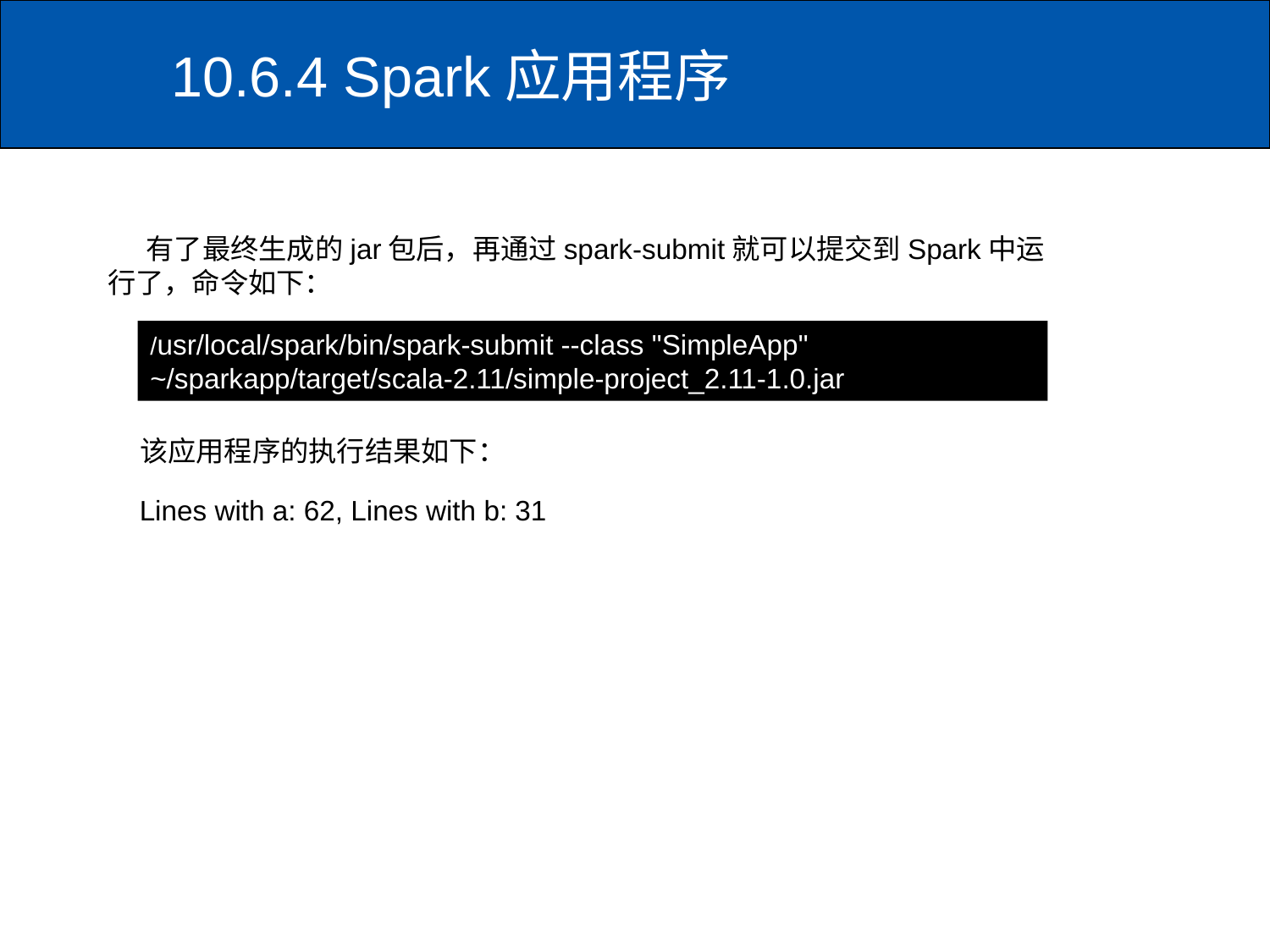

# 10.6.4 Spark应用程序
     有了最终生成的jar包后，再通过spark-submit就可以提交到Spark中运行了，命令如下：

    该应用程序的执行结果如下：

/usr/local/spark/bin/spark-submit --class "SimpleApp" ~/sparkapp/target/scala-2.11/simple-project_2.11-1.0.jar
Lines with a: 62, Lines with b: 31